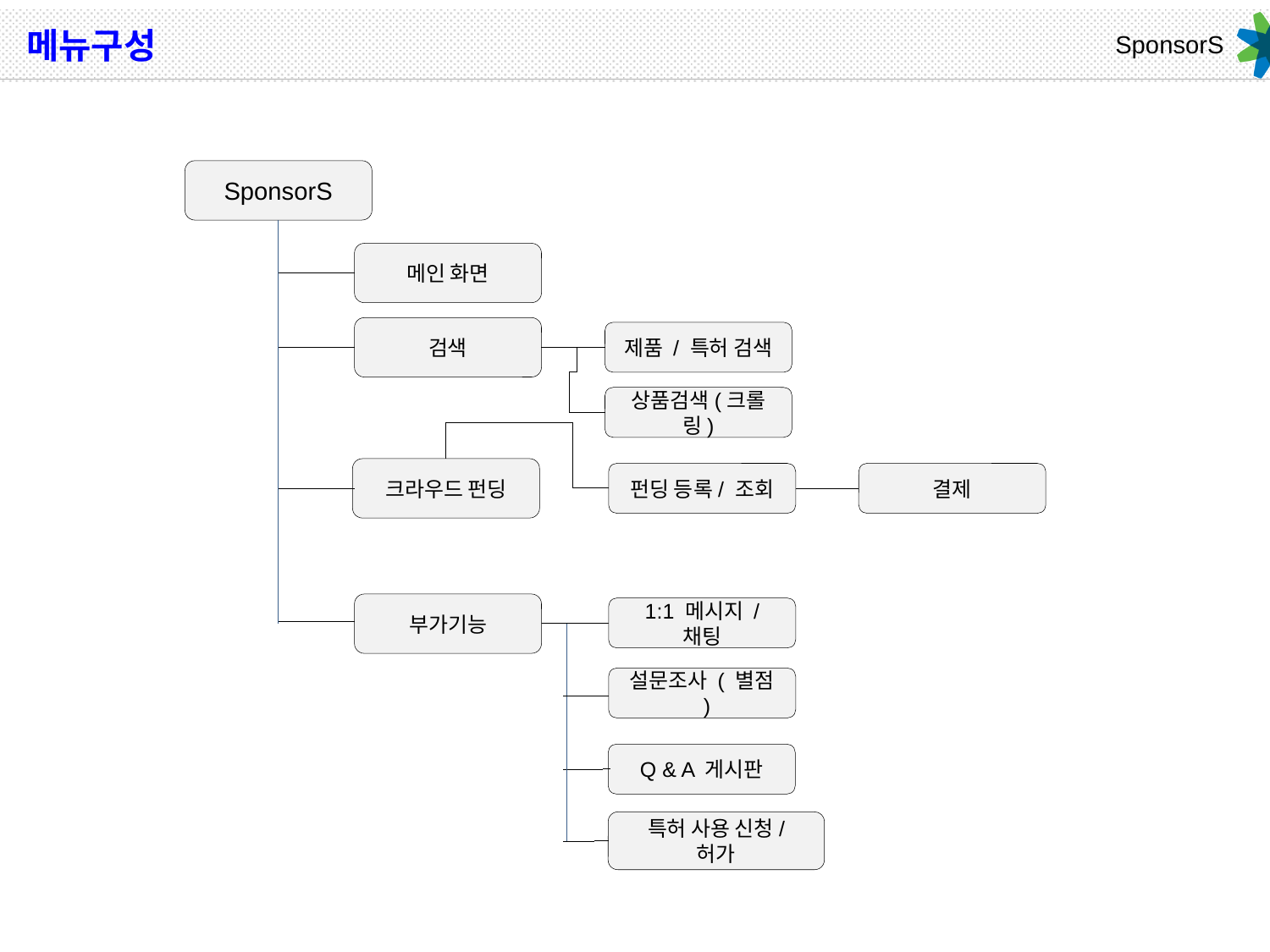

# 메뉴구성

SponsorS

메인 화면

검색

제품 / 특허 검색

상품검색(크롤링)

크라우드 펀딩

펀딩 등록/ 조회

결제

부가기능

1:1 메시지 / 채팅

설문조사 ( 별점 )

Q & A 게시판

특허 사용 신청/ 허가

3